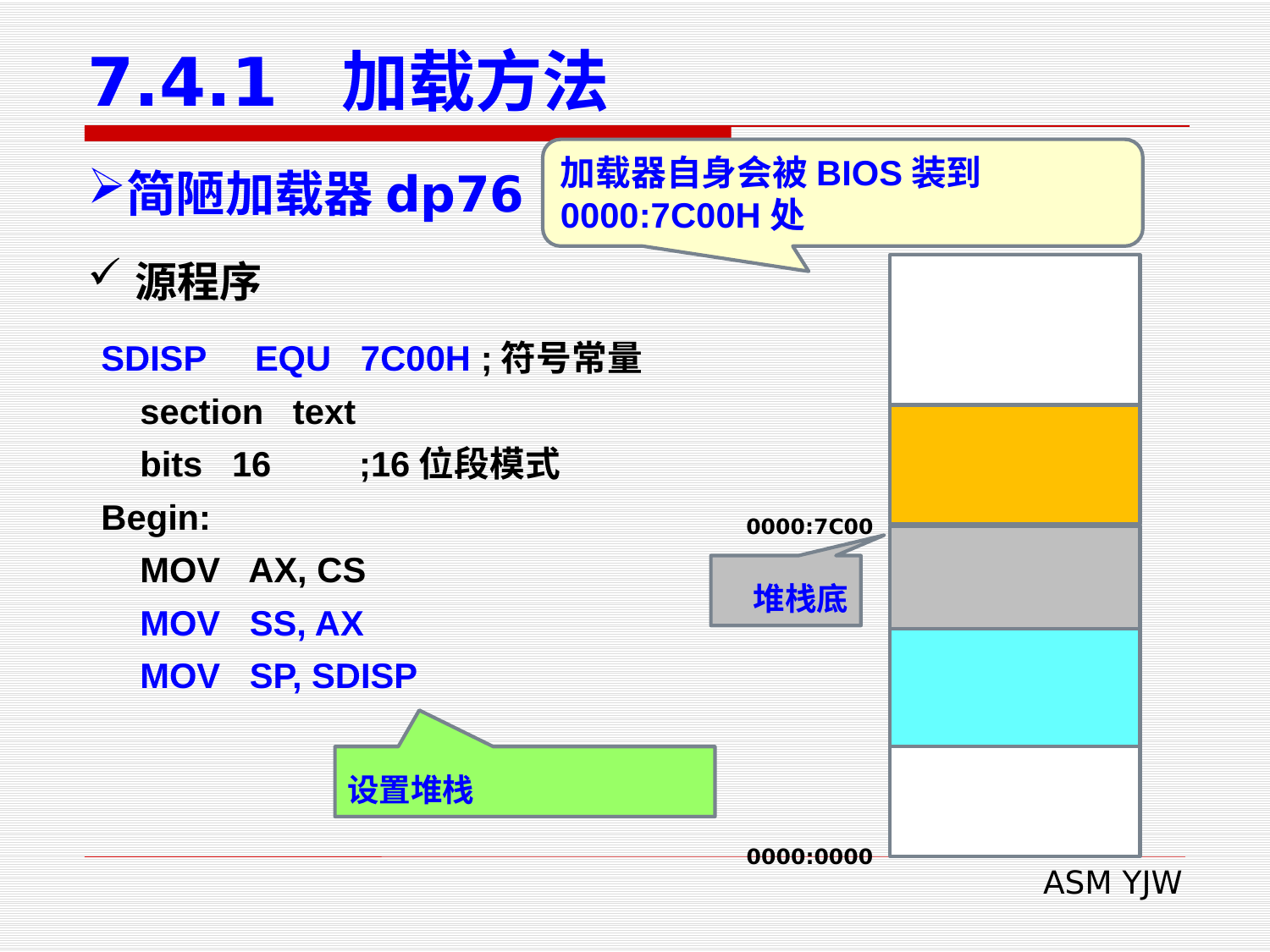

# 7.4.1  加载方法
加载器自身会被BIOS装到0000:7C00H处
简陋加载器dp76
源程序

0000:0000
0000:7C00
SDISP     EQU   7C00H ;符号常量
    section   text
    bits   16         ;16位段模式
Begin:
    MOV   AX, CS
    MOV   SS, AX
    MOV   SP, SDISP
堆栈底
设置堆栈